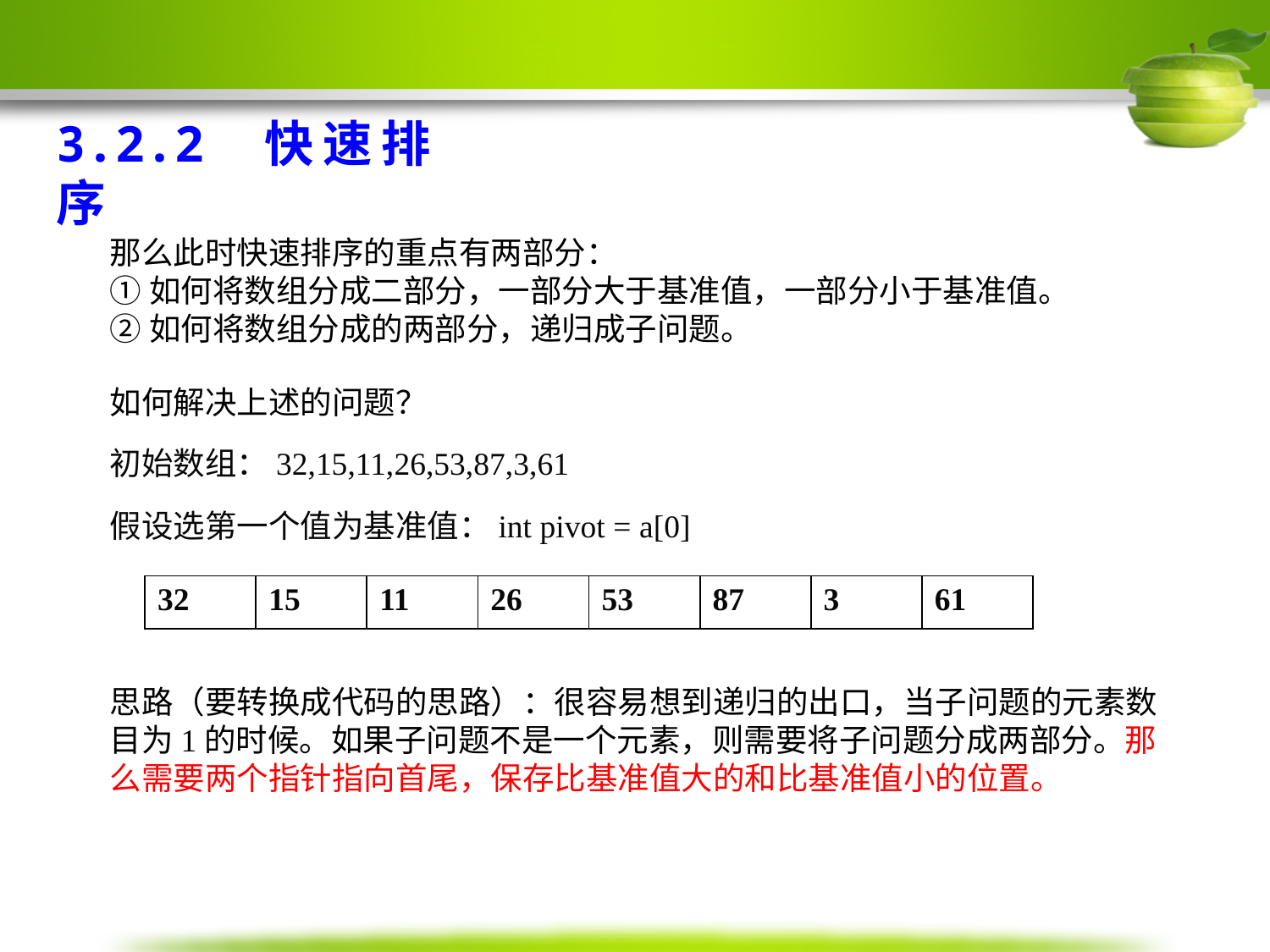

3.2.2 快速排序
那么此时快速排序的重点有两部分：
①如何将数组分成二部分，一部分大于基准值，一部分小于基准值。
②如何将数组分成的两部分，递归成子问题。
如何解决上述的问题？
初始数组：32,15,11,26,53,87,3,61
假设选第一个值为基准值：int pivot = a[0]
| 32 | 15 | 11 | 26 | 53 | 87 | 3 | 61 |
| --- | --- | --- | --- | --- | --- | --- | --- |
思路（要转换成代码的思路）：很容易想到递归的出口，当子问题的元素数目为1的时候。如果子问题不是一个元素，则需要将子问题分成两部分。那么需要两个指针指向首尾，保存比基准值大的和比基准值小的位置。